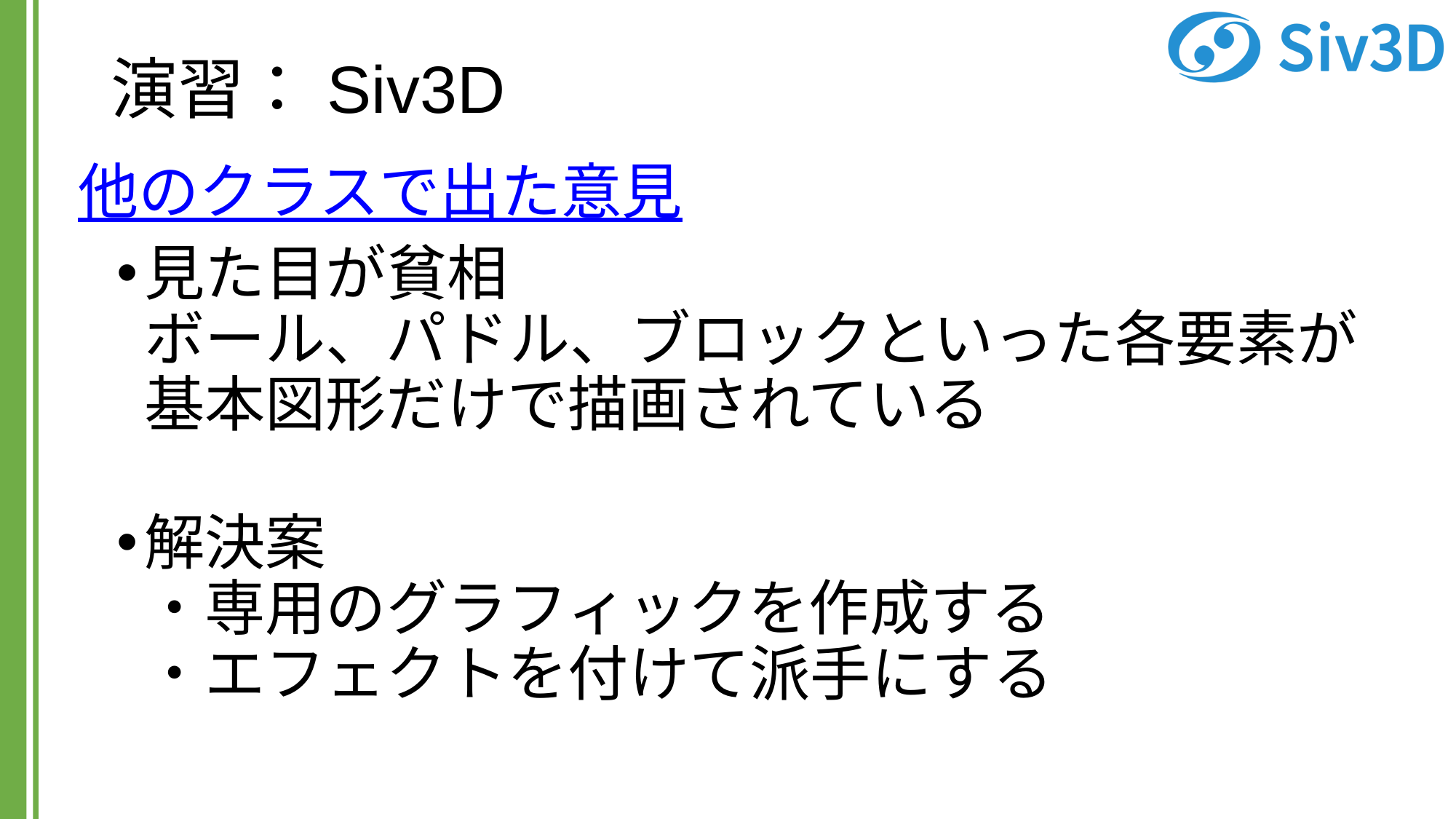

# 演習：Siv3D
他のクラスで出た意見

見た目が貧相
ボール、パドル、ブロックといった各要素が
基本図形だけで描画されている
解決案
・専用のグラフィックを作成する
・エフェクトを付けて派手にする